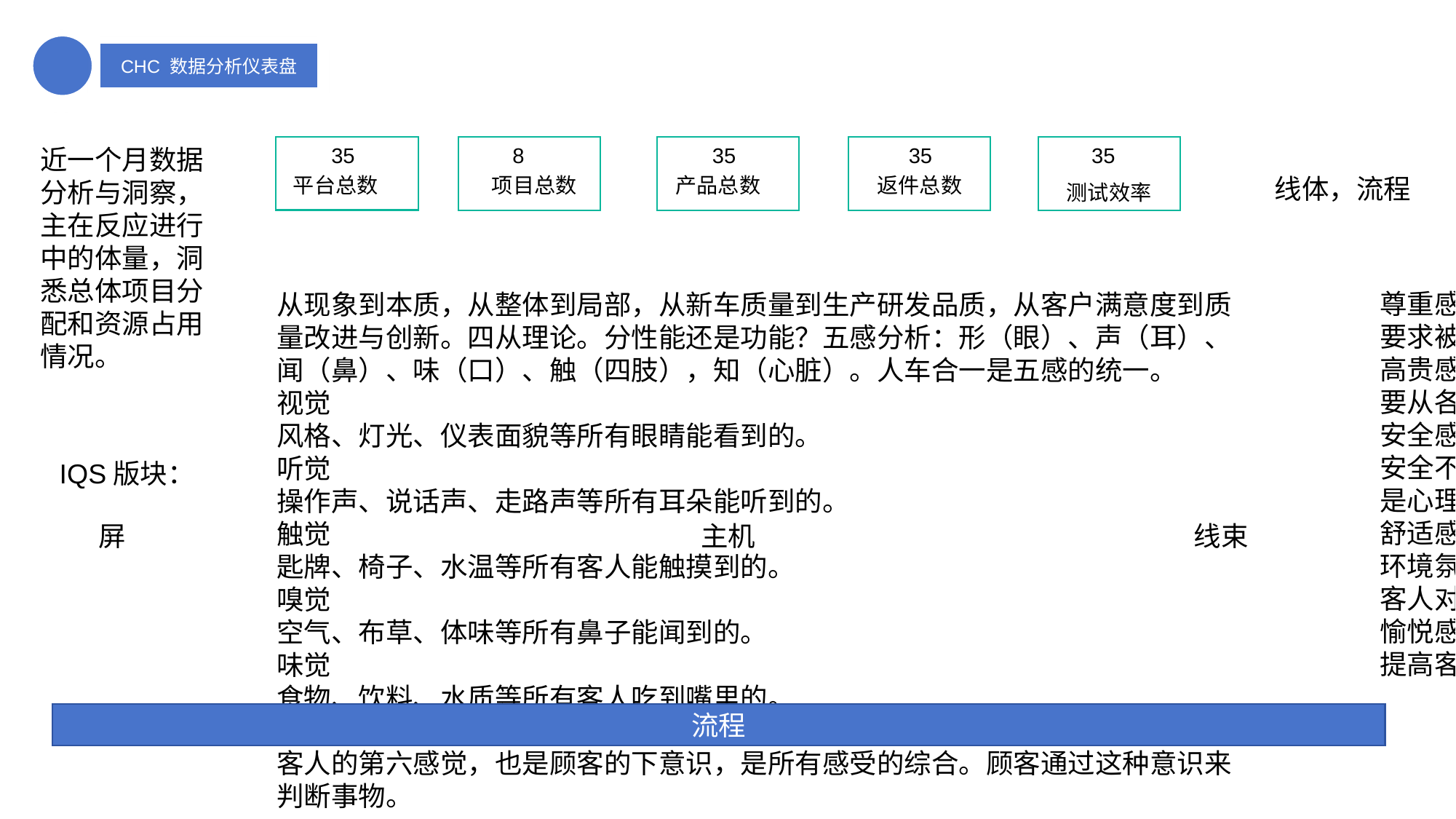

CHC 数据分析仪表盘

35
平台总数
35

返件总数

8
项目总数

35
产品总数
近一个月数据分析与洞察，主在反应进行中的体量，洞悉总体项目分配和资源占用情况。

35
测试效率
线体，流程
尊重感
要求被尊重是客人消费的第一需求。
高贵感
要从各个方面衬托出客人的优越性。
安全感
安全不仅仅指财产人身安全，更多的是心理安全。
舒适感
环境氛围的优劣是在较大程度上影响客人对企业的舒适感。
愉悦感
提高客人心情愉悦度，注重言谈技巧。
从现象到本质，从整体到局部，从新车质量到生产研发品质，从客户满意度到质量改进与创新。四从理论。分性能还是功能？五感分析：形（眼）、声（耳）、闻（鼻）、味（口）、触（四肢），知（心脏）。人车合一是五感的统一。
视觉
风格、灯光、仪表面貌等所有眼睛能看到的。
听觉
操作声、说话声、走路声等所有耳朵能听到的。
触觉
匙牌、椅子、水温等所有客人能触摸到的。
嗅觉
空气、布草、体味等所有鼻子能闻到的。
味觉
食物、饮料、水质等所有客人吃到嘴里的。
知觉
客人的第六感觉，也是顾客的下意识，是所有感受的综合。顾客通过这种意识来判断事物。
IQS版块：
屏
主机
线束
流程